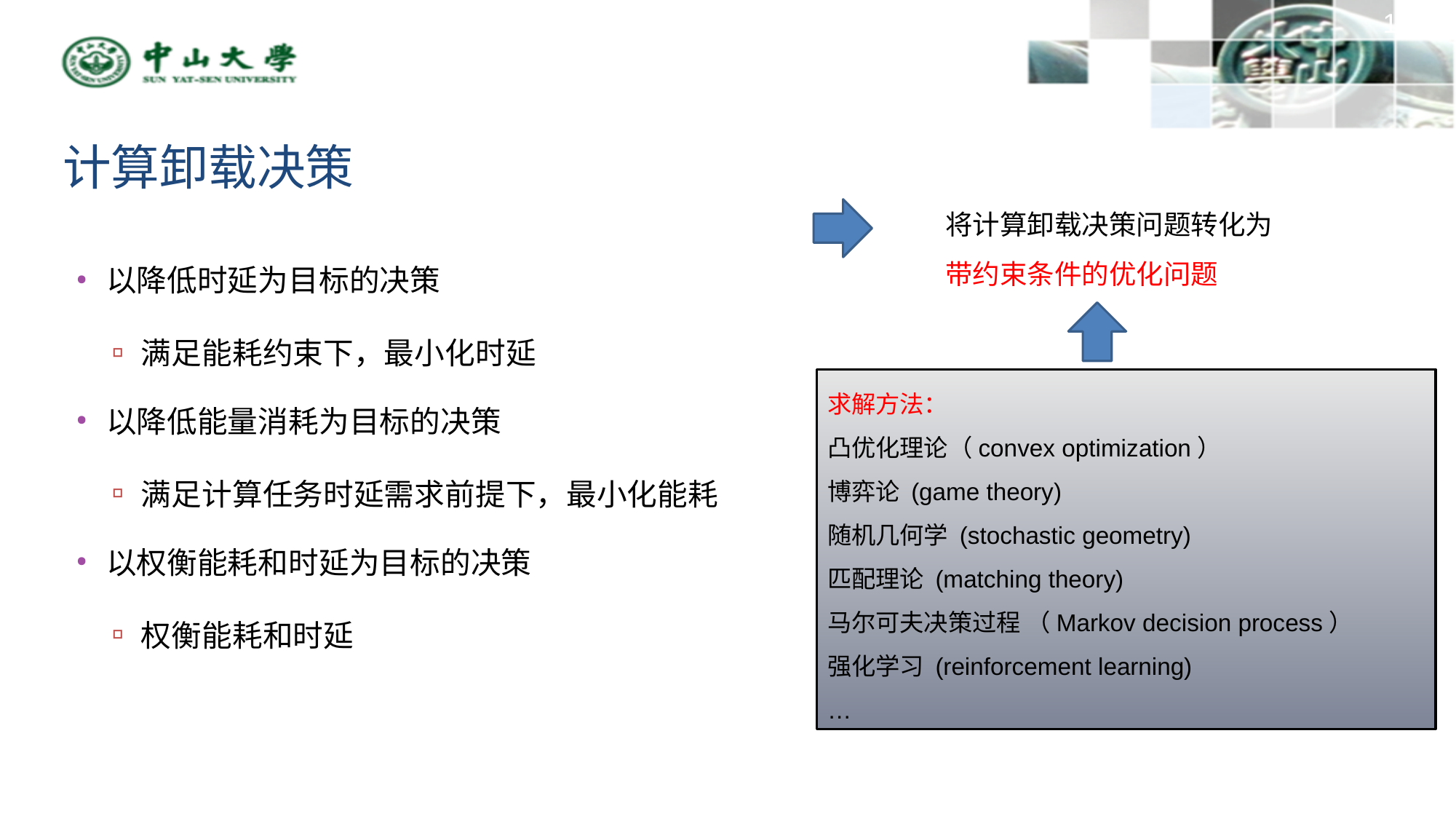

11
# 计算卸载决策
将计算卸载决策问题转化为
带约束条件的优化问题

以降低时延为目标的决策
满足能耗约束下，最小化时延
以降低能量消耗为目标的决策
满足计算任务时延需求前提下，最小化能耗
以权衡能耗和时延为目标的决策
权衡能耗和时延

求解方法：
凸优化理论（convex optimization）
博弈论 (game theory)
随机几何学 (stochastic geometry)
匹配理论 (matching theory)
马尔可夫决策过程 （Markov decision process）
强化学习 (reinforcement learning)
…